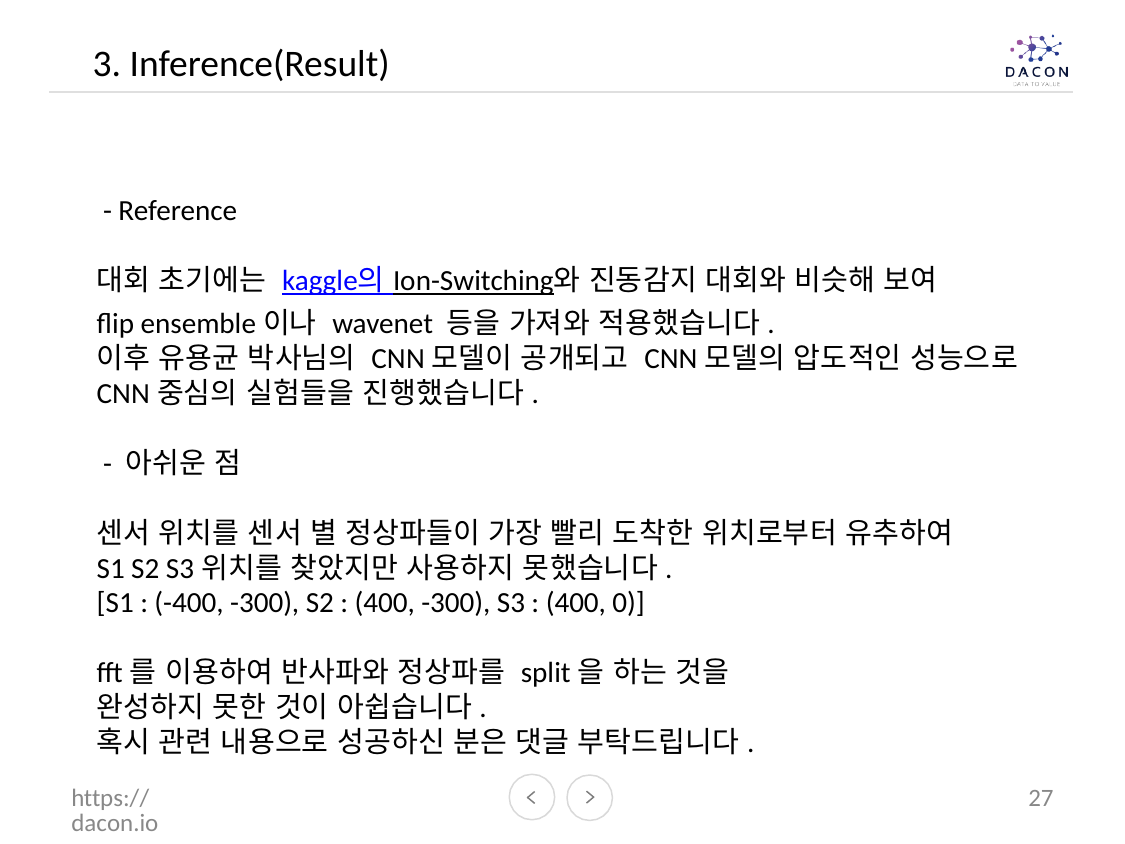

3. Inference(Result)
 - Reference

대회 초기에는 kaggle의 Ion-Switching와 진동감지 대회와 비슷해 보여
flip ensemble이나 wavenet 등을 가져와 적용했습니다.
이후 유용균 박사님의 CNN모델이 공개되고 CNN모델의 압도적인 성능으로
CNN중심의 실험들을 진행했습니다.

 - 아쉬운 점

센서 위치를 센서 별 정상파들이 가장 빨리 도착한 위치로부터 유추하여
S1 S2 S3위치를 찾았지만 사용하지 못했습니다.
[S1 : (-400, -300), S2 : (400, -300), S3 : (400, 0)]

fft를 이용하여 반사파와 정상파를 split을 하는 것을
완성하지 못한 것이 아쉽습니다.
혹시 관련 내용으로 성공하신 분은 댓글 부탁드립니다.
https://dacon.io
27